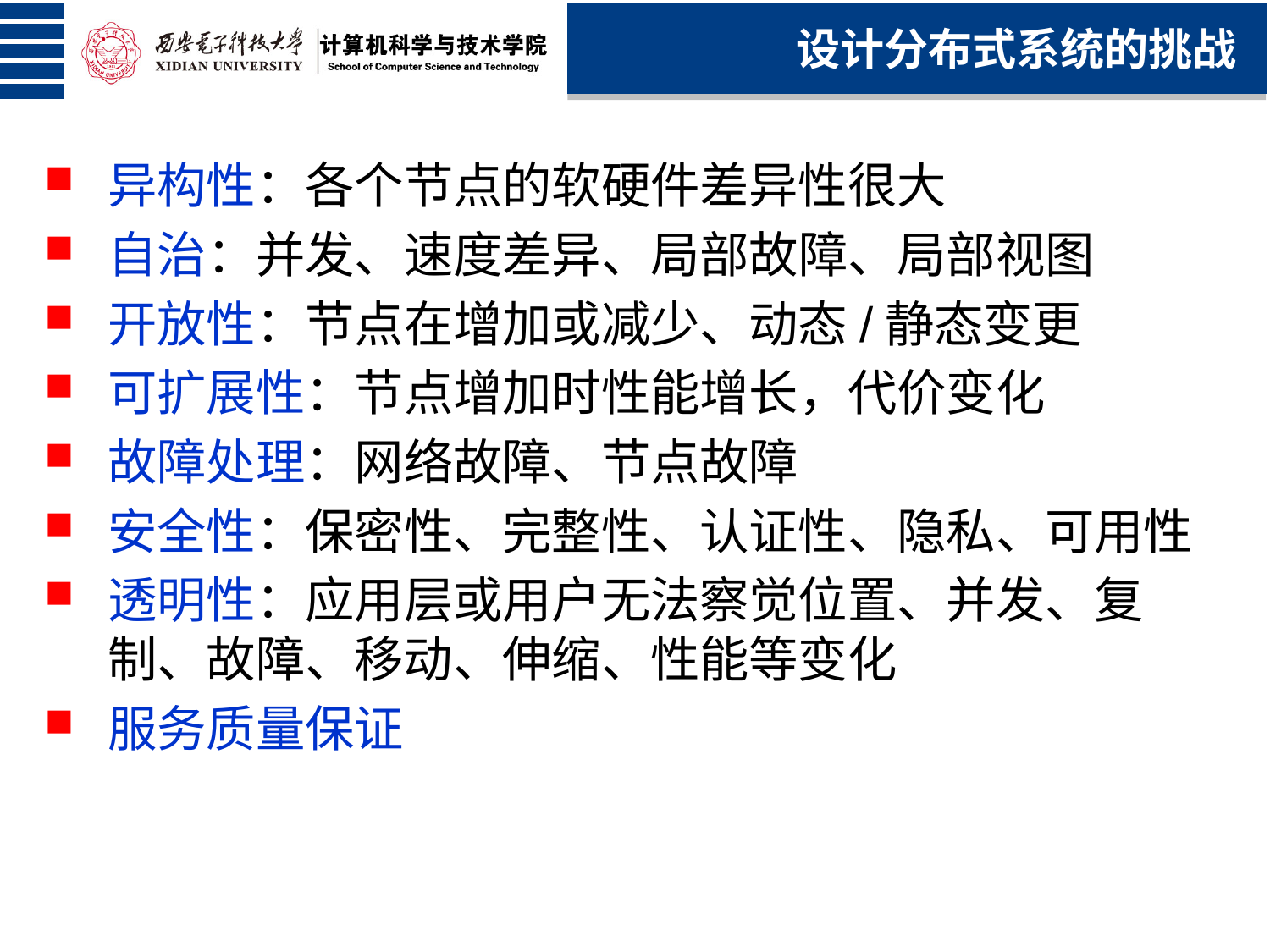

设计分布式系统的挑战
异构性：各个节点的软硬件差异性很大
自治：并发、速度差异、局部故障、局部视图
开放性：节点在增加或减少、动态/静态变更
可扩展性：节点增加时性能增长，代价变化
故障处理：网络故障、节点故障
安全性：保密性、完整性、认证性、隐私、可用性
透明性：应用层或用户无法察觉位置、并发、复制、故障、移动、伸缩、性能等变化
服务质量保证